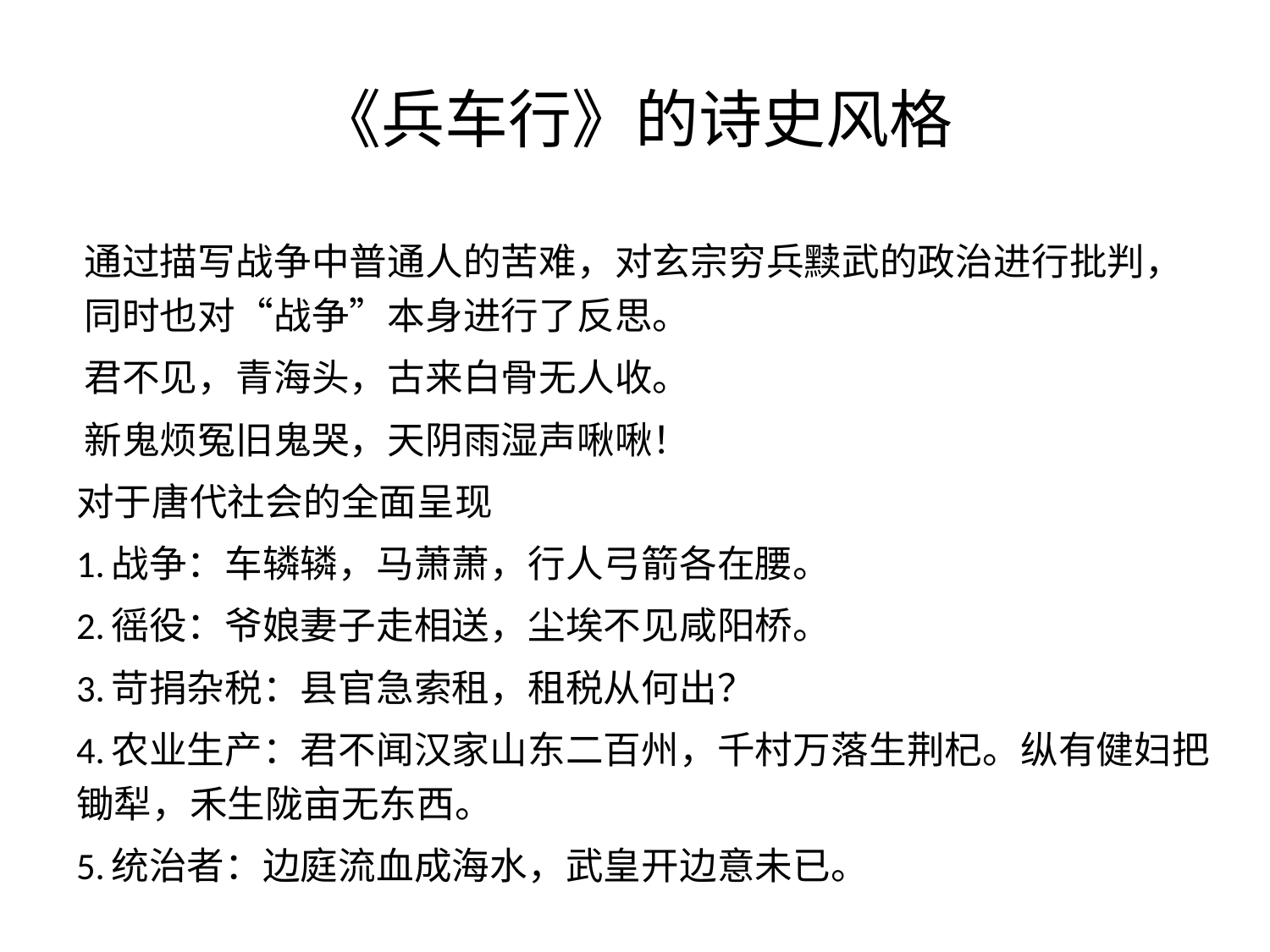

# 《兵车行》的诗史风格
通过描写战争中普通人的苦难，对玄宗穷兵黩武的政治进行批判，同时也对“战争”本身进行了反思。
君不见，青海头，古来白骨无人收。
新鬼烦冤旧鬼哭，天阴雨湿声啾啾！
对于唐代社会的全面呈现
1.战争：车辚辚，马萧萧，行人弓箭各在腰。
2.徭役：爷娘妻子走相送，尘埃不见咸阳桥。
3.苛捐杂税：县官急索租，租税从何出？
4.农业生产：君不闻汉家山东二百州，千村万落生荆杞。纵有健妇把锄犁，禾生陇亩无东西。
5.统治者：边庭流血成海水，武皇开边意未已。